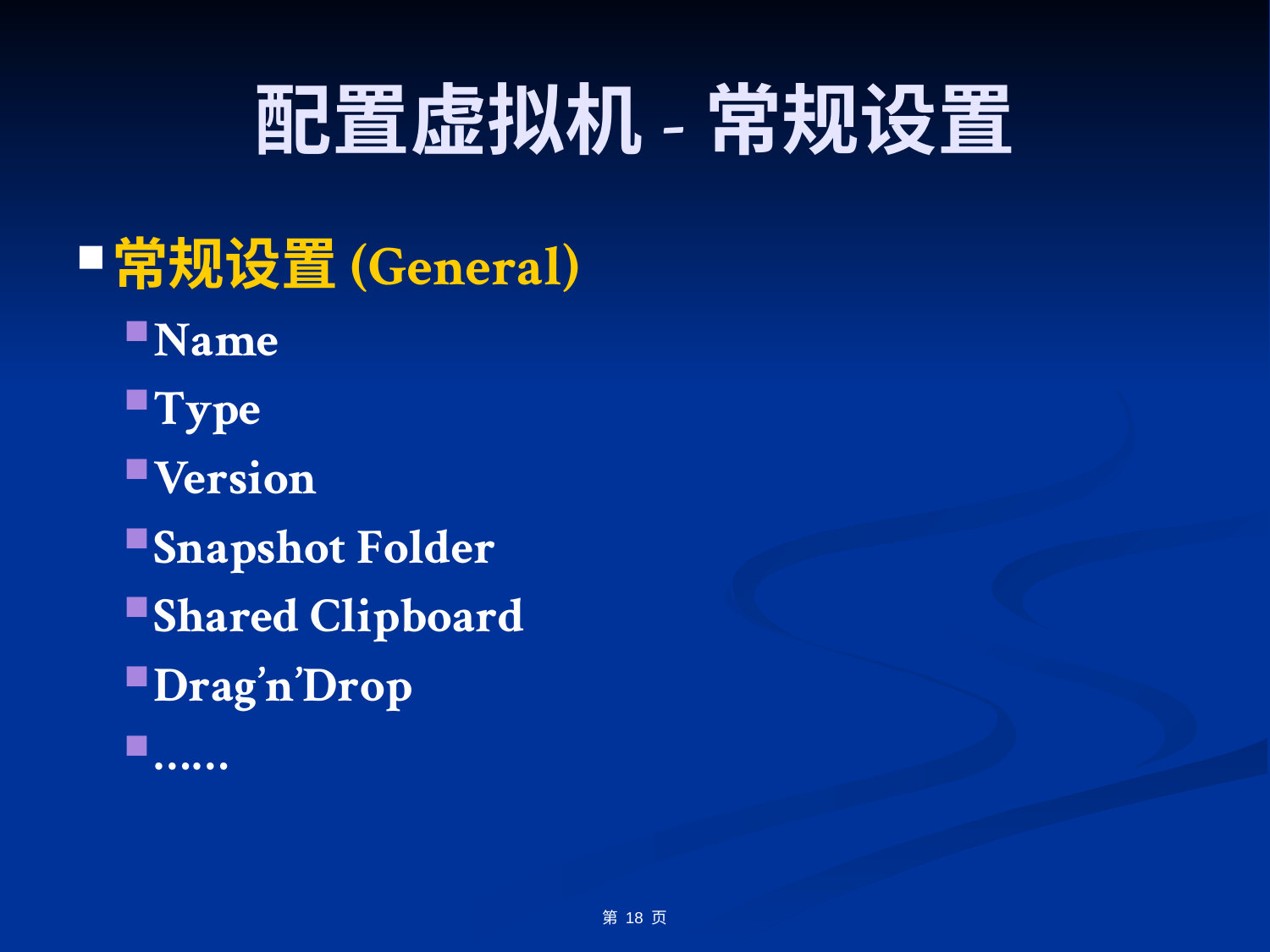

# 配置虚拟机-常规设置
常规设置(General)
Name
Type
Version
Snapshot Folder
Shared Clipboard
Drag’n’Drop
……
第 18 页